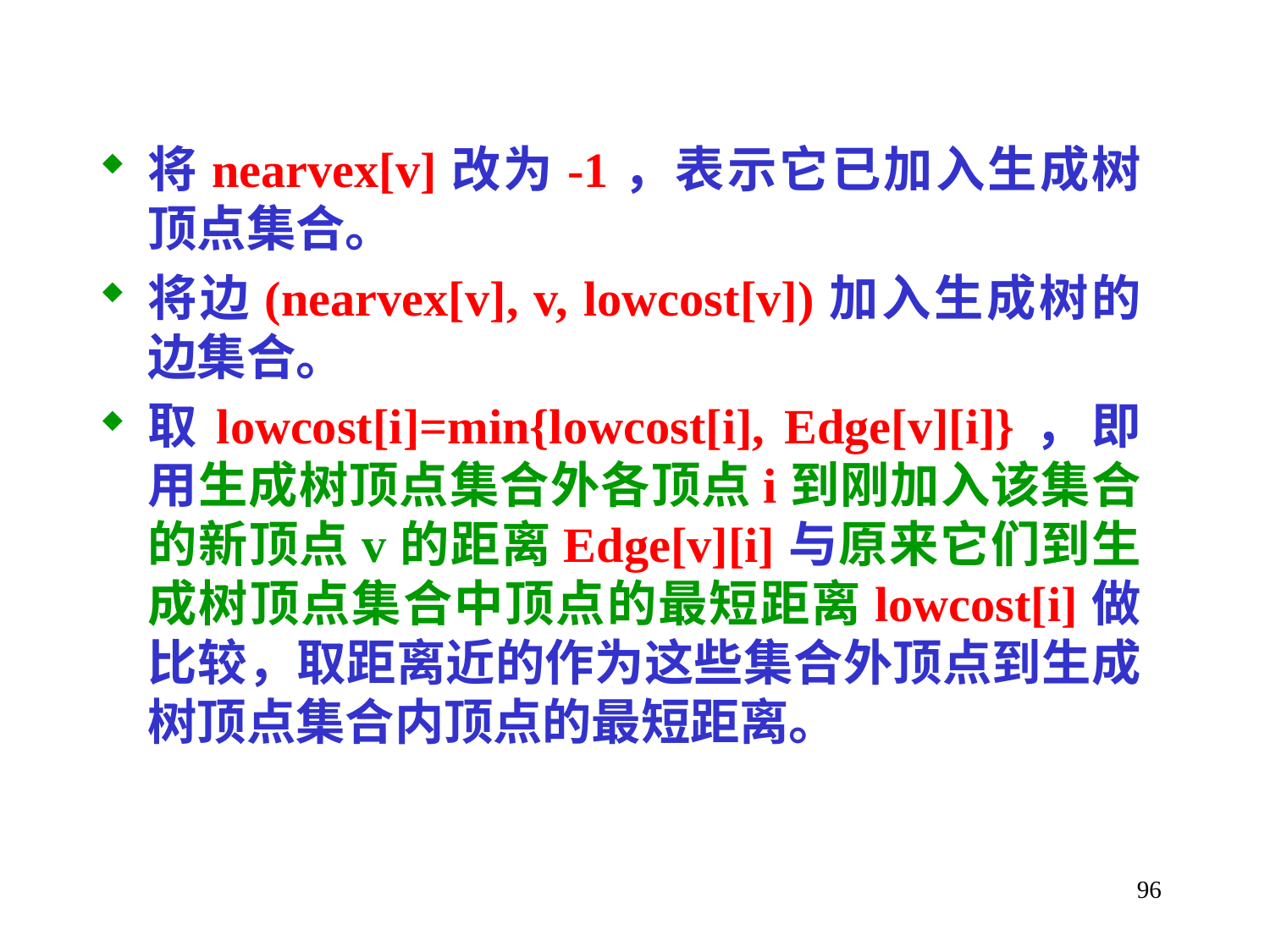

将nearvex[v]改为-1，表示它已加入生成树顶点集合。
将边(nearvex[v], v, lowcost[v])加入生成树的边集合。
取lowcost[i]=min{lowcost[i], Edge[v][i]}，即用生成树顶点集合外各顶点i到刚加入该集合的新顶点v的距离Edge[v][i]与原来它们到生成树顶点集合中顶点的最短距离lowcost[i]做比较，取距离近的作为这些集合外顶点到生成树顶点集合内顶点的最短距离。
96